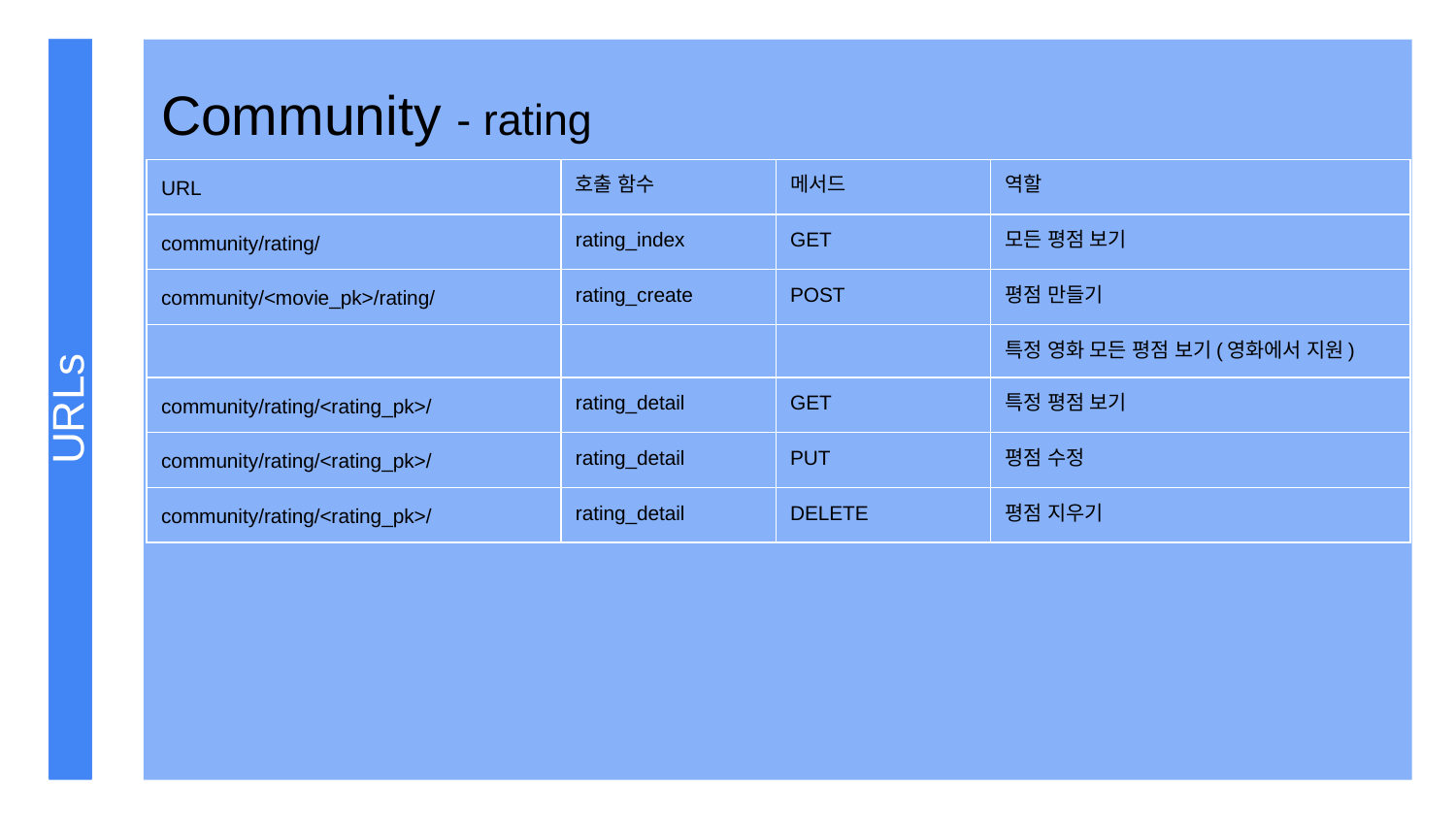

Community - rating
| URL | 호출 함수 | 메서드 | 역할 |
| --- | --- | --- | --- |
| community/rating/ | rating\_index | GET | 모든 평점 보기 |
| community/<movie\_pk>/rating/ | rating\_create | POST | 평점 만들기 |
|  |  |  | 특정 영화 모든 평점 보기(영화에서 지원) |
| community/rating/<rating\_pk>/ | rating\_detail | GET | 특정 평점 보기 |
| community/rating/<rating\_pk>/ | rating\_detail | PUT | 평점 수정 |
| community/rating/<rating\_pk>/ | rating\_detail | DELETE | 평점 지우기 |
# URLs